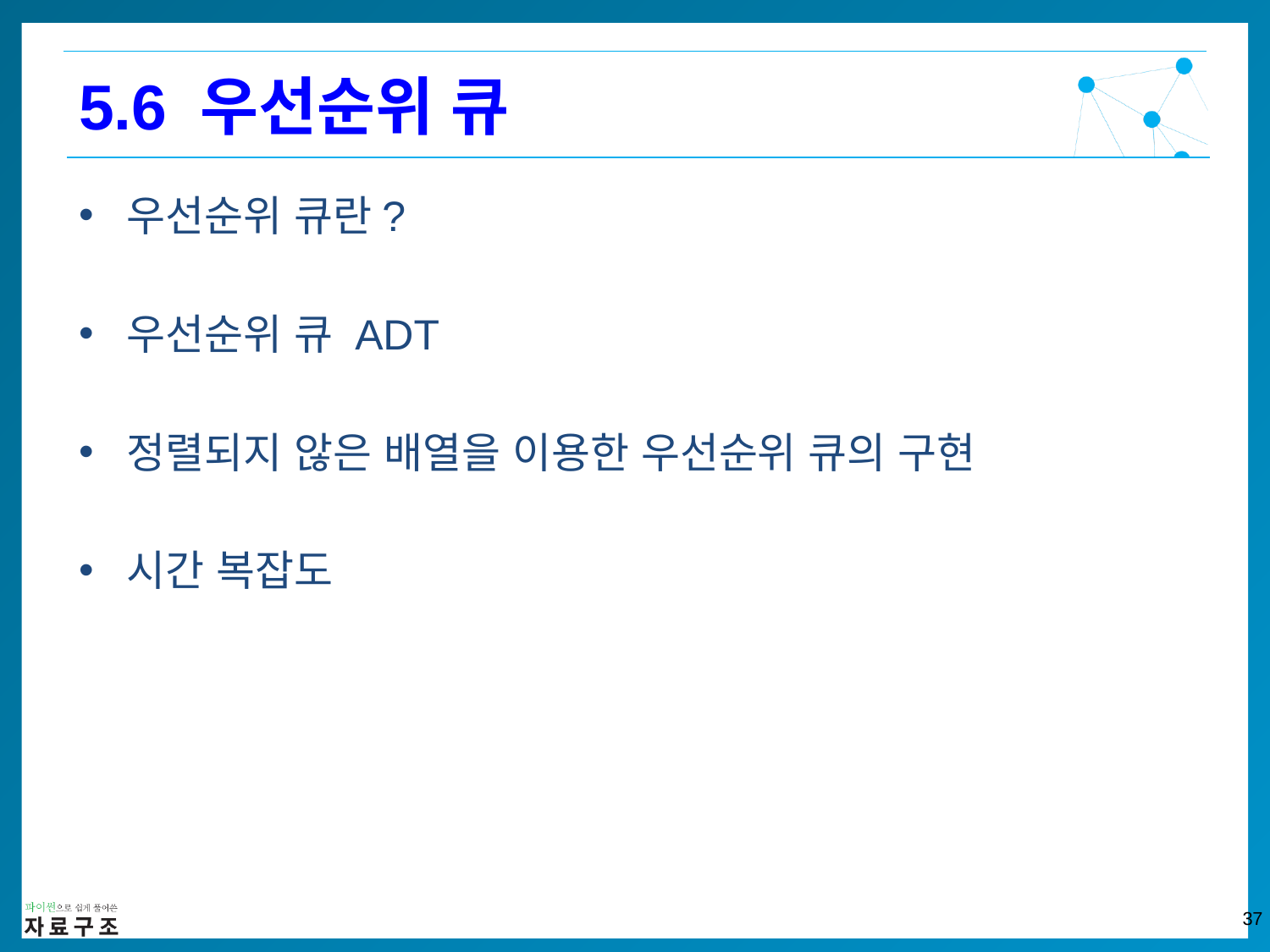

5.6 우선순위 큐
우선순위 큐란?

우선순위 큐 ADT

정렬되지 않은 배열을 이용한 우선순위 큐의 구현

시간 복잡도